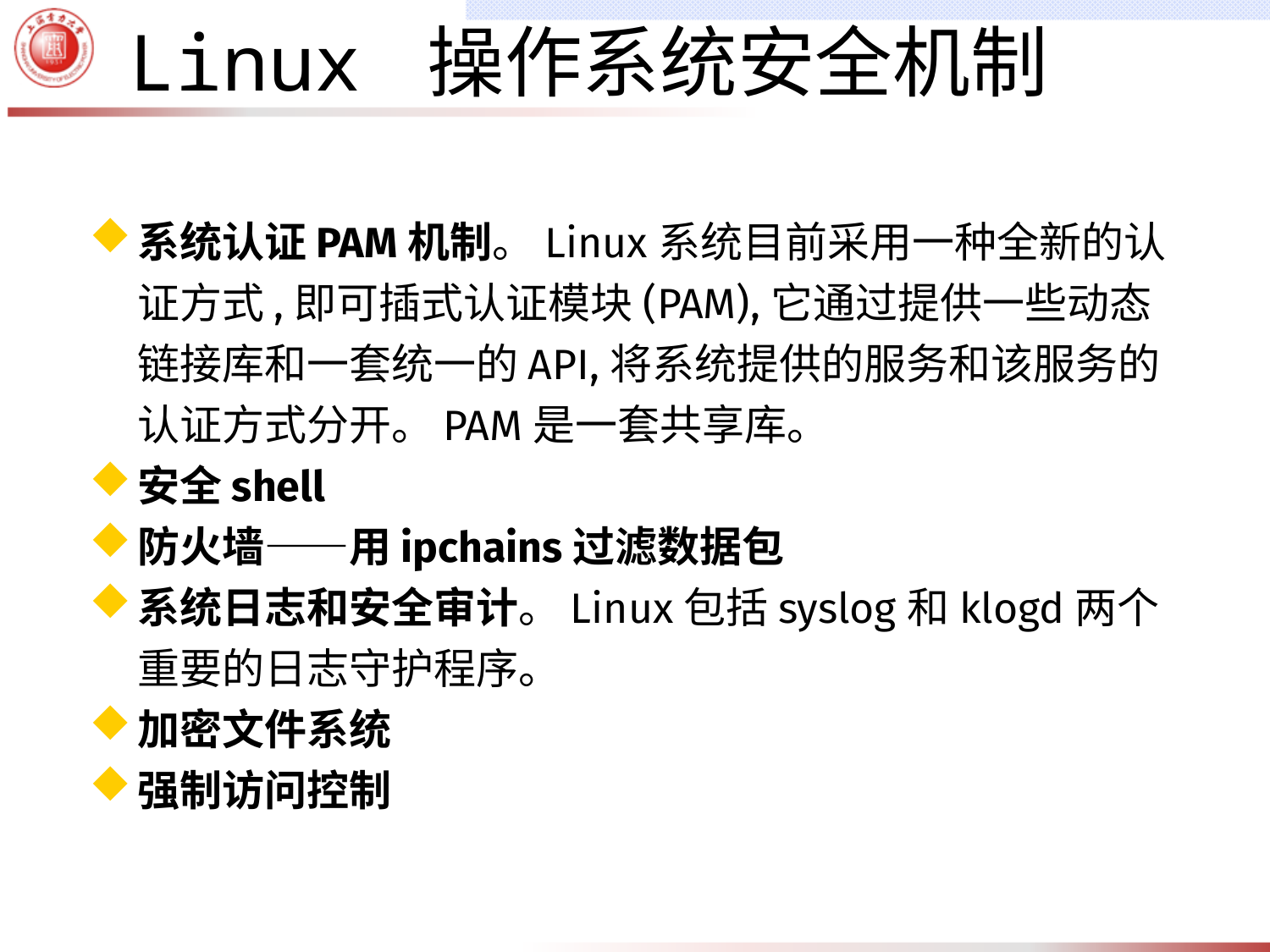

Linux 操作系统安全机制
系统认证PAM机制。Linux系统目前采用一种全新的认证方式,即可插式认证模块(PAM),它通过提供一些动态链接库和一套统一的API,将系统提供的服务和该服务的认证方式分开。PAM是一套共享库。
安全shell
防火墙——用ipchains过滤数据包
系统日志和安全审计。Linux包括syslog和klogd两个重要的日志守护程序。
加密文件系统
强制访问控制